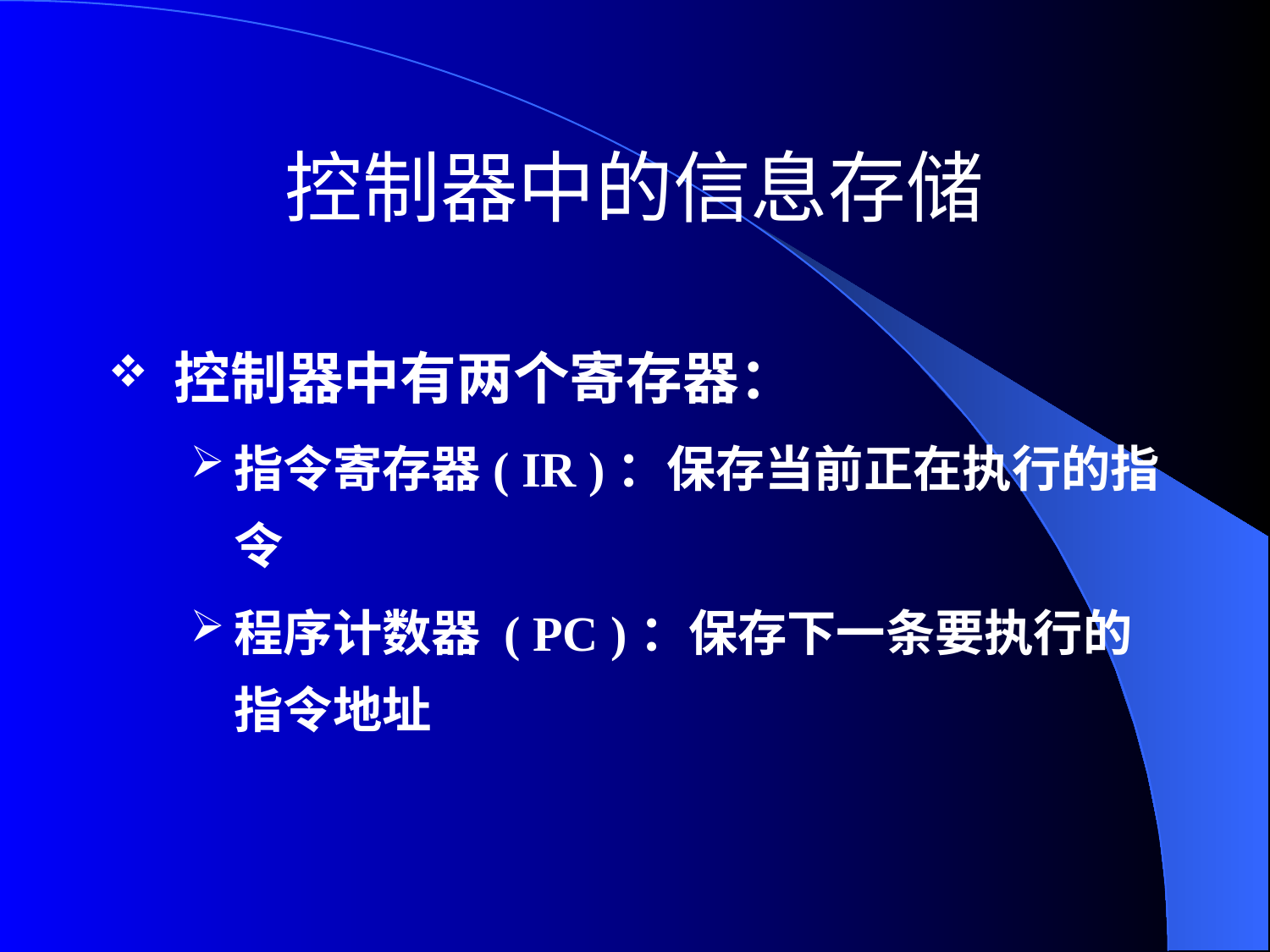

# 控制器中的信息存储
控制器中有两个寄存器：
指令寄存器( IR )：保存当前正在执行的指令
程序计数器 ( PC )：保存下一条要执行的指令地址